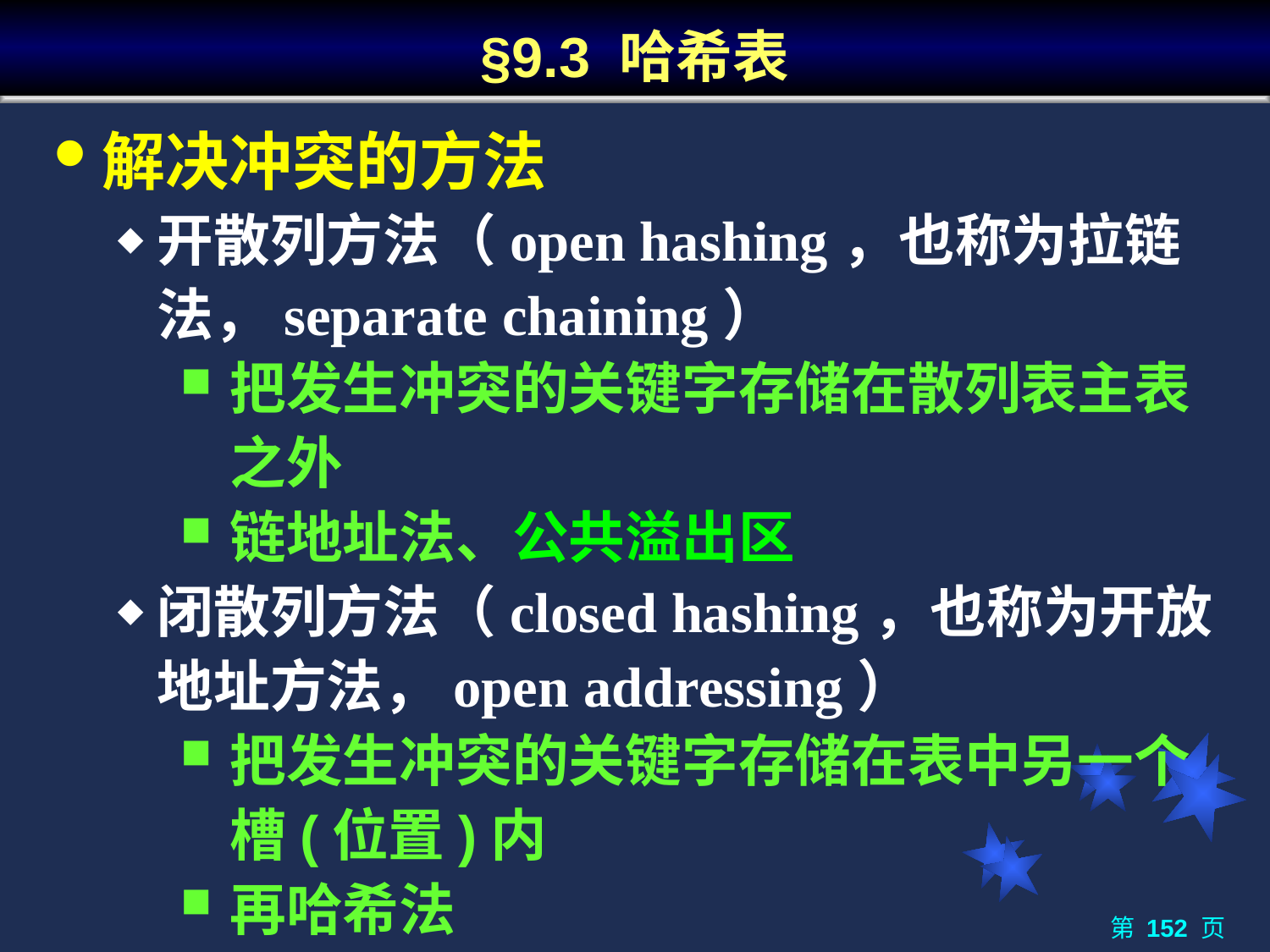

# §9.3 哈希表
解决冲突的方法
开散列方法（open hashing，也称为拉链法，separate chaining）
把发生冲突的关键字存储在散列表主表之外
链地址法、公共溢出区
闭散列方法（closed hashing，也称为开放地址方法，open addressing）
把发生冲突的关键字存储在表中另一个槽(位置)内
再哈希法

第 152 页